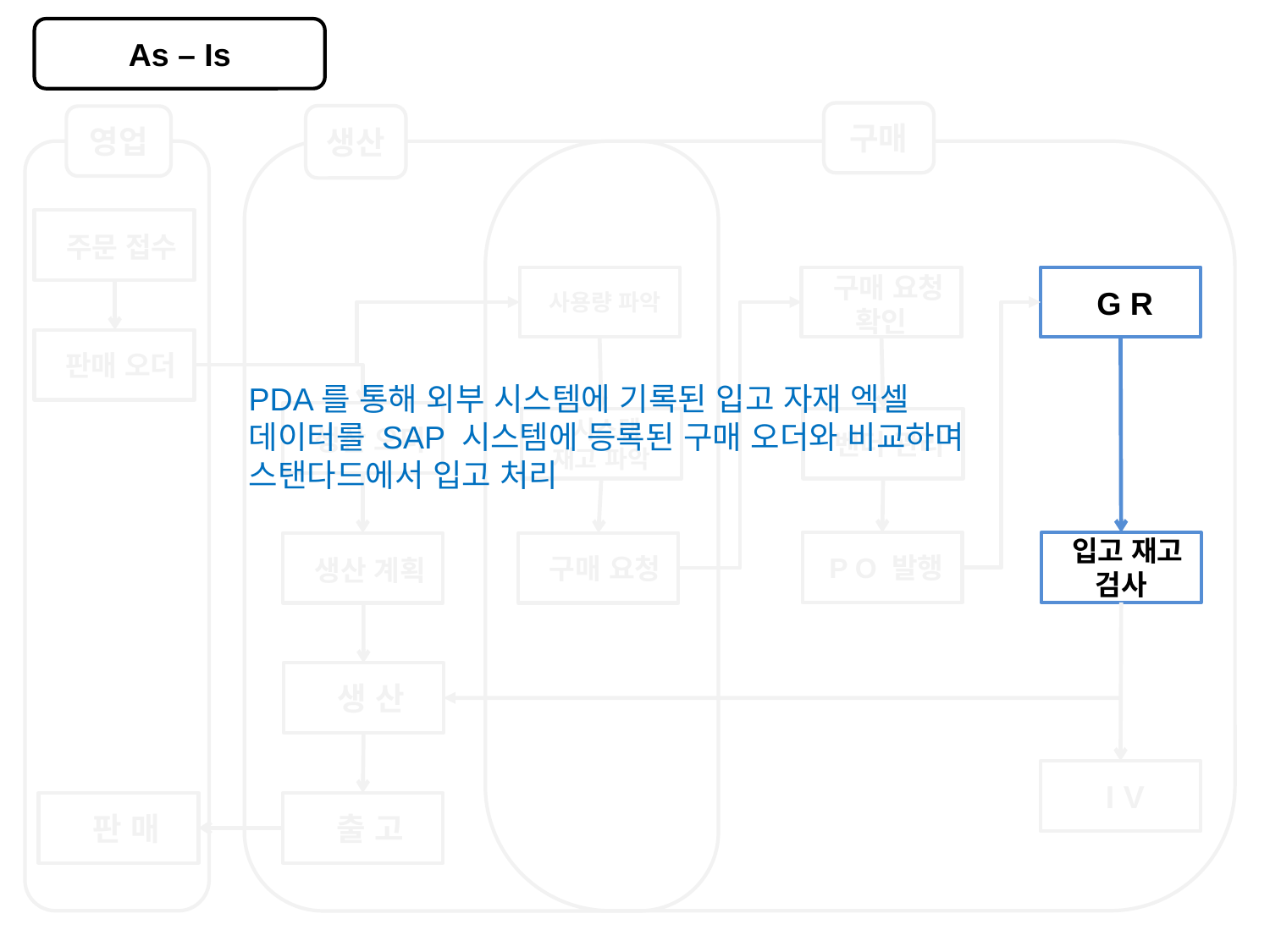

As – Is
구매
생산
영업

 주문 접수
 사용량 파악
 구매 요청 확인
 G R
 판매 오더
PDA를 통해 외부 시스템에 기록된 입고 자재 엑셀
데이터를 SAP 시스템에 등록된 구매 오더와 비교하며
스탠다드에서 입고 처리
 생산 오더
 시스템
재고 파악
 벤더 관리
 P O 발행
 입고 재고 검사
 생산 계획
 구매 요청
 생 산
 I V
 판 매
 출 고